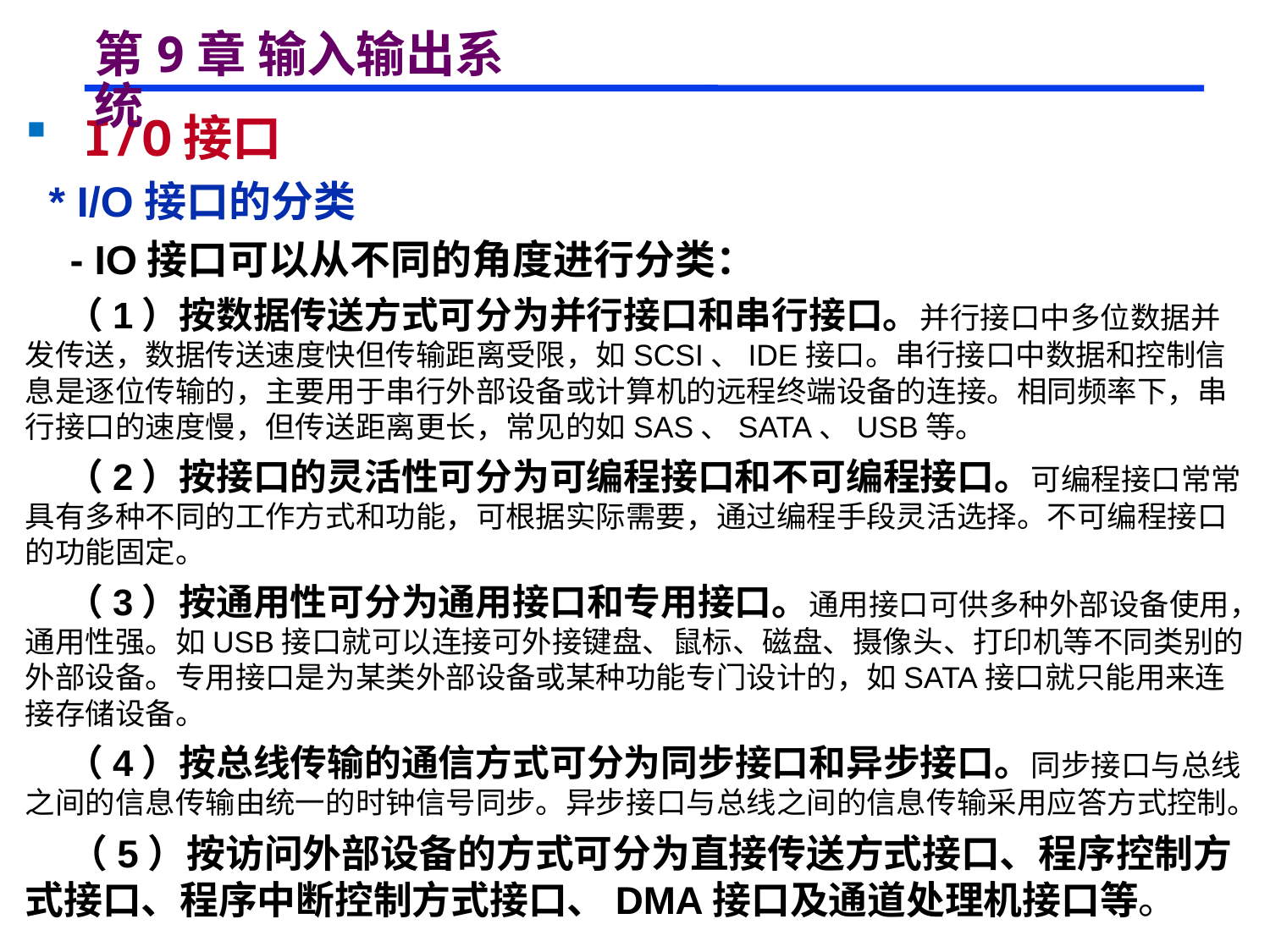

# 第9章 输入输出系统
 I/O接口
  * I/O接口的分类
    - IO接口可以从不同的角度进行分类：
    （1）按数据传送方式可分为并行接口和串行接口。并行接口中多位数据并发传送，数据传送速度快但传输距离受限，如SCSI、IDE接口。串行接口中数据和控制信息是逐位传输的，主要用于串行外部设备或计算机的远程终端设备的连接。相同频率下，串行接口的速度慢，但传送距离更长，常见的如SAS、SATA、USB等。
    （2）按接口的灵活性可分为可编程接口和不可编程接口。可编程接口常常具有多种不同的工作方式和功能，可根据实际需要，通过编程手段灵活选择。不可编程接口的功能固定。
    （3）按通用性可分为通用接口和专用接口。通用接口可供多种外部设备使用，通用性强。如USB接口就可以连接可外接键盘、鼠标、磁盘、摄像头、打印机等不同类别的外部设备。专用接口是为某类外部设备或某种功能专门设计的，如SATA接口就只能用来连接存储设备。
    （4）按总线传输的通信方式可分为同步接口和异步接口。同步接口与总线之间的信息传输由统一的时钟信号同步。异步接口与总线之间的信息传输采用应答方式控制。
    （5）按访问外部设备的方式可分为直接传送方式接口、程序控制方式接口、程序中断控制方式接口、DMA接口及通道处理机接口等。